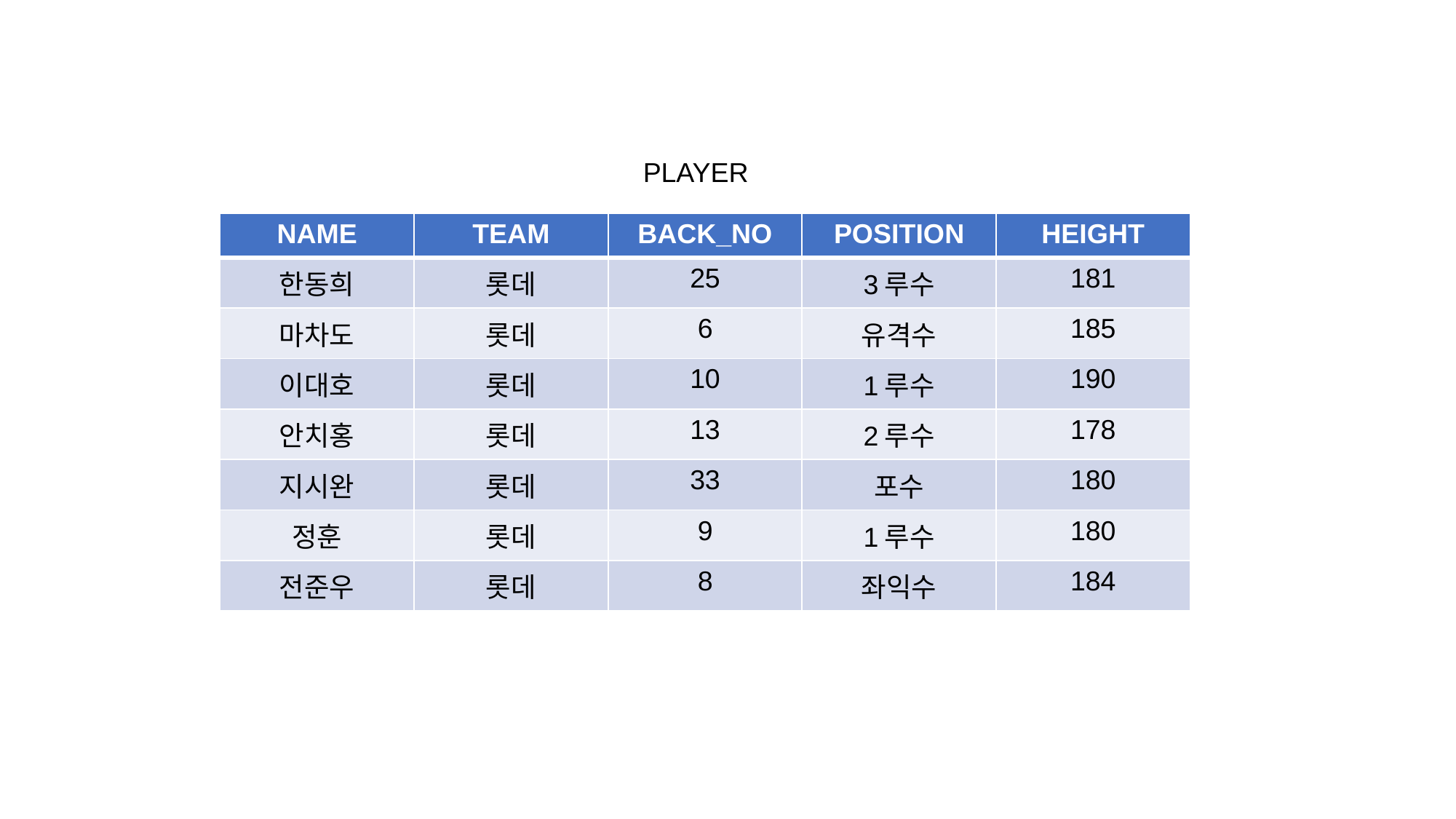

PLAYER
| NAME | TEAM | BACK\_NO | POSITION | HEIGHT |
| --- | --- | --- | --- | --- |
| 한동희 | 롯데 | 25 | 3루수 | 181 |
| 마차도 | 롯데 | 6 | 유격수 | 185 |
| 이대호 | 롯데 | 10 | 1루수 | 190 |
| 안치홍 | 롯데 | 13 | 2루수 | 178 |
| 지시완 | 롯데 | 33 | 포수 | 180 |
| 정훈 | 롯데 | 9 | 1루수 | 180 |
| 전준우 | 롯데 | 8 | 좌익수 | 184 |